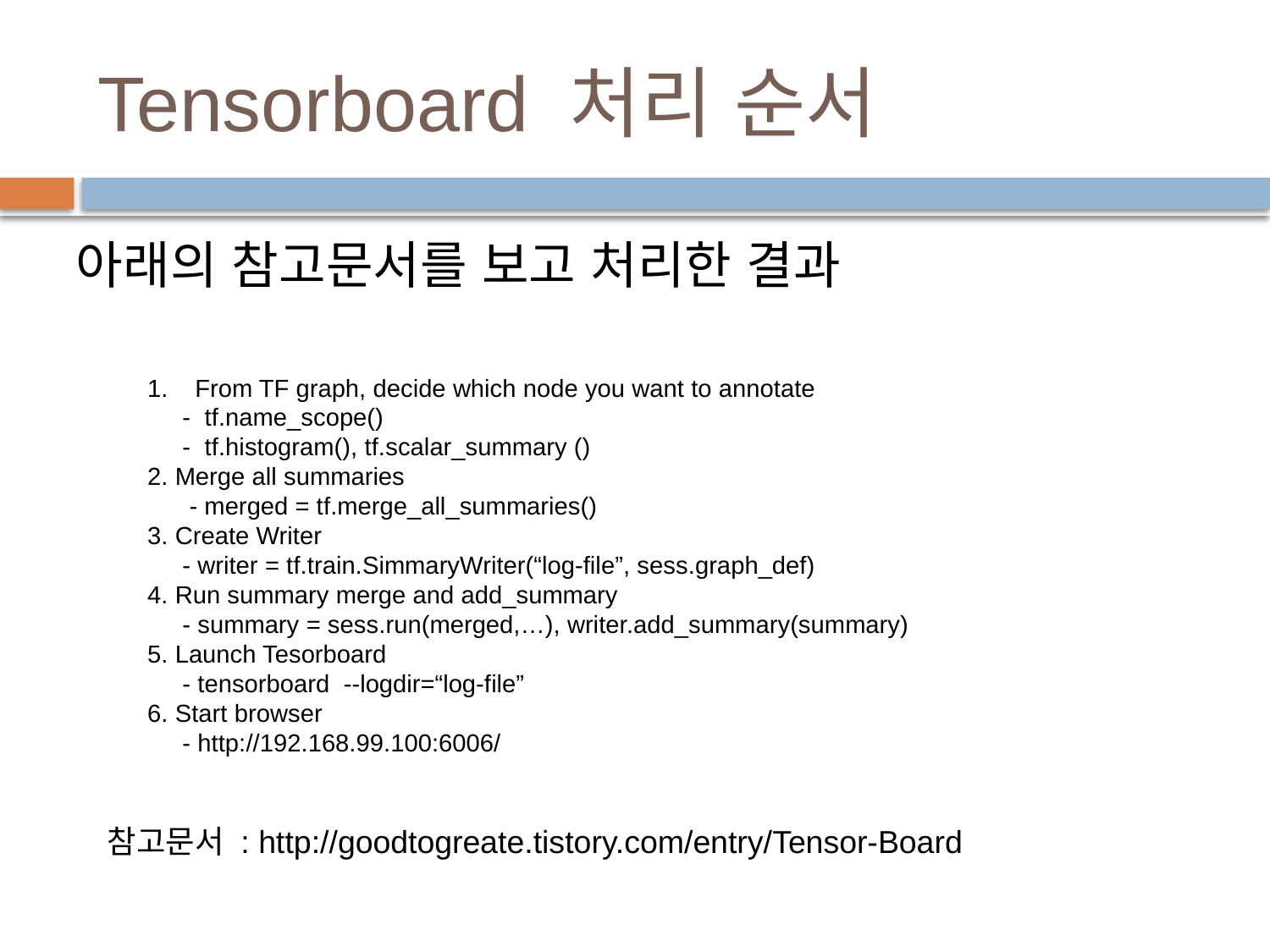

# Tensorboard 처리 순서
아래의 참고문서를 보고 처리한 결과
From TF graph, decide which node you want to annotate
     -  tf.name_scope()
     -  tf.histogram(), tf.scalar_summary ()
2. Merge all summaries
      - merged = tf.merge_all_summaries()
3. Create Writer
     - writer = tf.train.SimmaryWriter(“log-file”, sess.graph_def)
4. Run summary merge and add_summary
     - summary = sess.run(merged,…), writer.add_summary(summary)
5. Launch Tesorboard
     - tensorboard  --logdir=“log-file”
6. Start browser
     - http://192.168.99.100:6006/
참고문서 : http://goodtogreate.tistory.com/entry/Tensor-Board